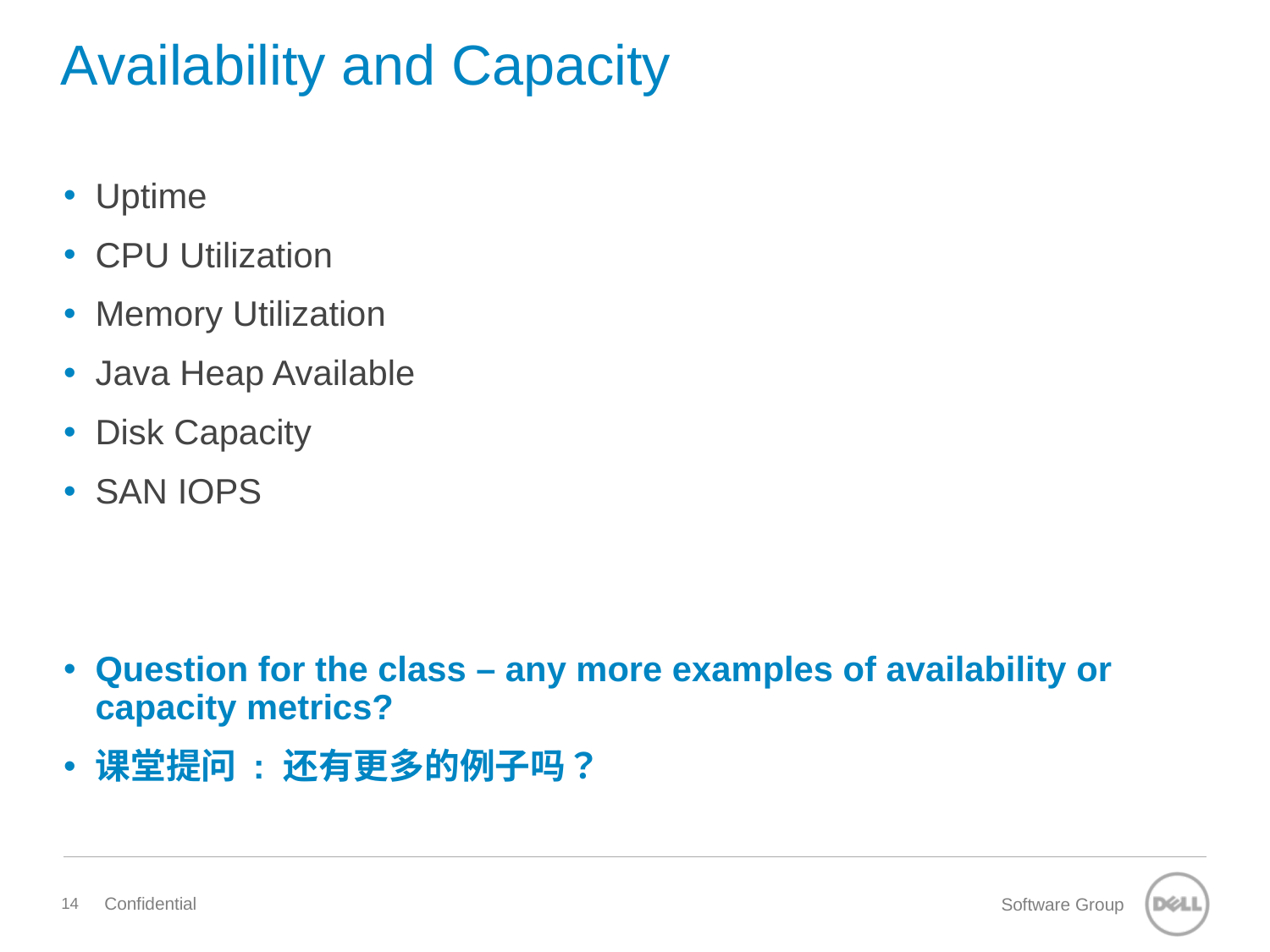

# Availability and Capacity
Uptime
CPU Utilization
Memory Utilization
Java Heap Available
Disk Capacity
SAN IOPS

Question for the class – any more examples of availability or capacity metrics?
课堂提问 : 还有更多的例子吗？